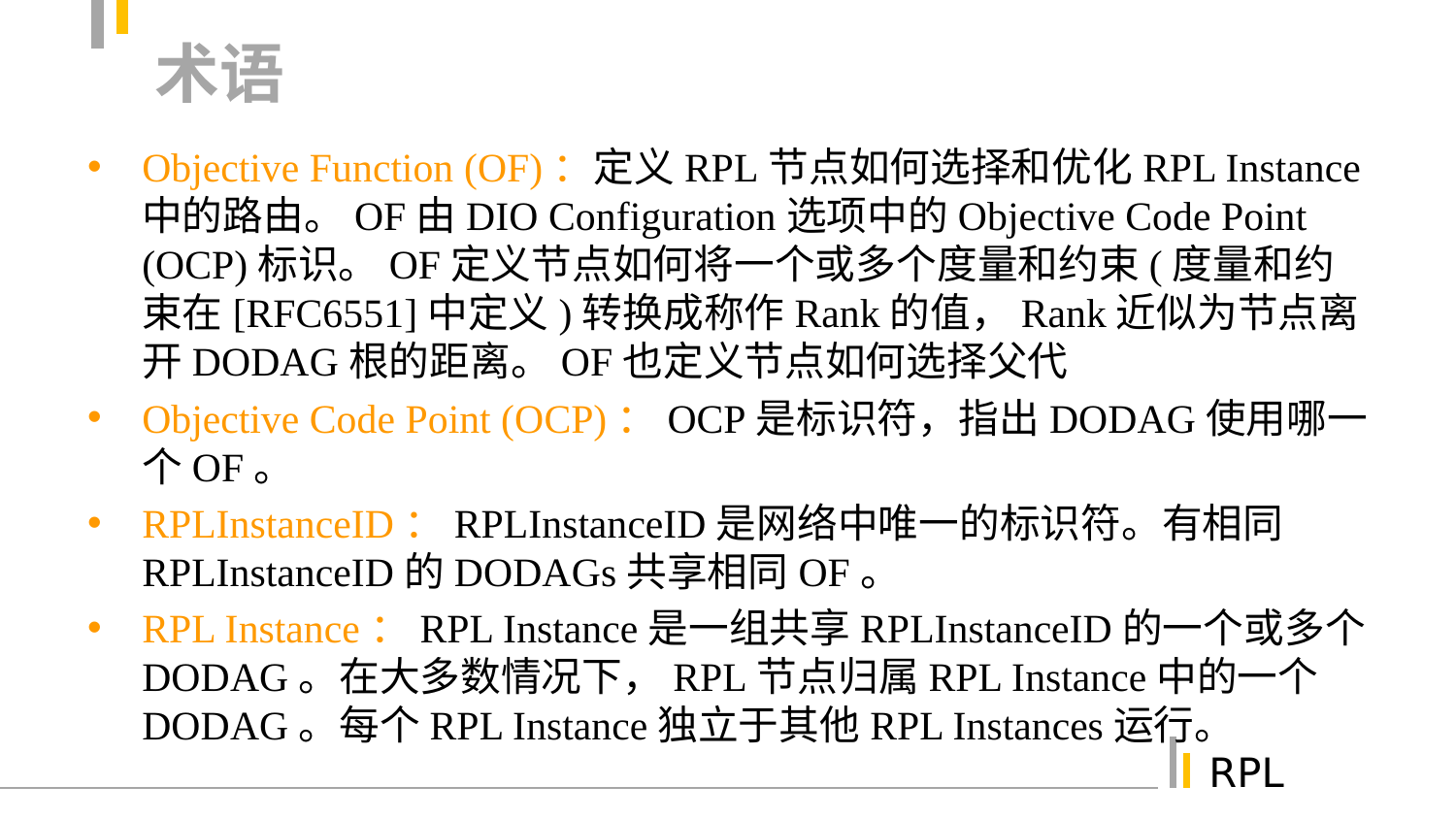

# 术语
Objective Function (OF)：定义RPL节点如何选择和优化RPL Instance中的路由。OF由DIO Configuration选项中的Objective Code Point (OCP)标识。OF定义节点如何将一个或多个度量和约束(度量和约束在[RFC6551]中定义)转换成称作Rank的值，Rank近似为节点离开DODAG根的距离。OF也定义节点如何选择父代
Objective Code Point (OCP)：OCP是标识符，指出DODAG使用哪一个OF。
RPLInstanceID：RPLInstanceID是网络中唯一的标识符。有相同RPLInstanceID的DODAGs共享相同OF。
RPL Instance：RPL Instance是一组共享RPLInstanceID的一个或多个DODAG。在大多数情况下，RPL节点归属RPL Instance中的一个DODAG。每个RPL Instance独立于其他RPL Instances运行。